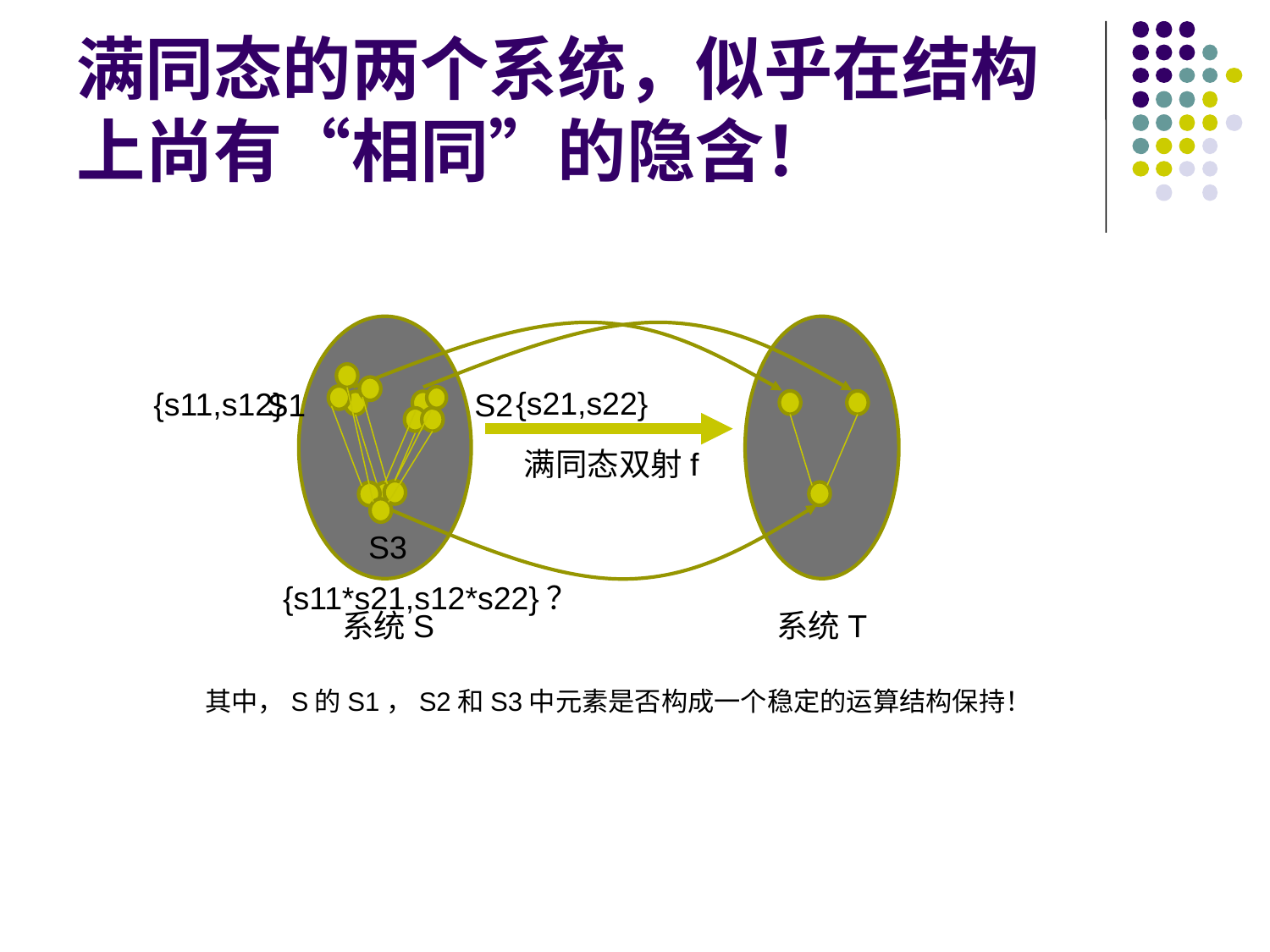

# 满同态的两个系统，似乎在结构上尚有“相同”的隐含！

满同态双射f
系统S
系统T
{s21,s22}
S2
{s11,s12}
S1
S3
{s11*s21,s12*s22}？
其中，S的S1，S2和S3中元素是否构成一个稳定的运算结构保持！